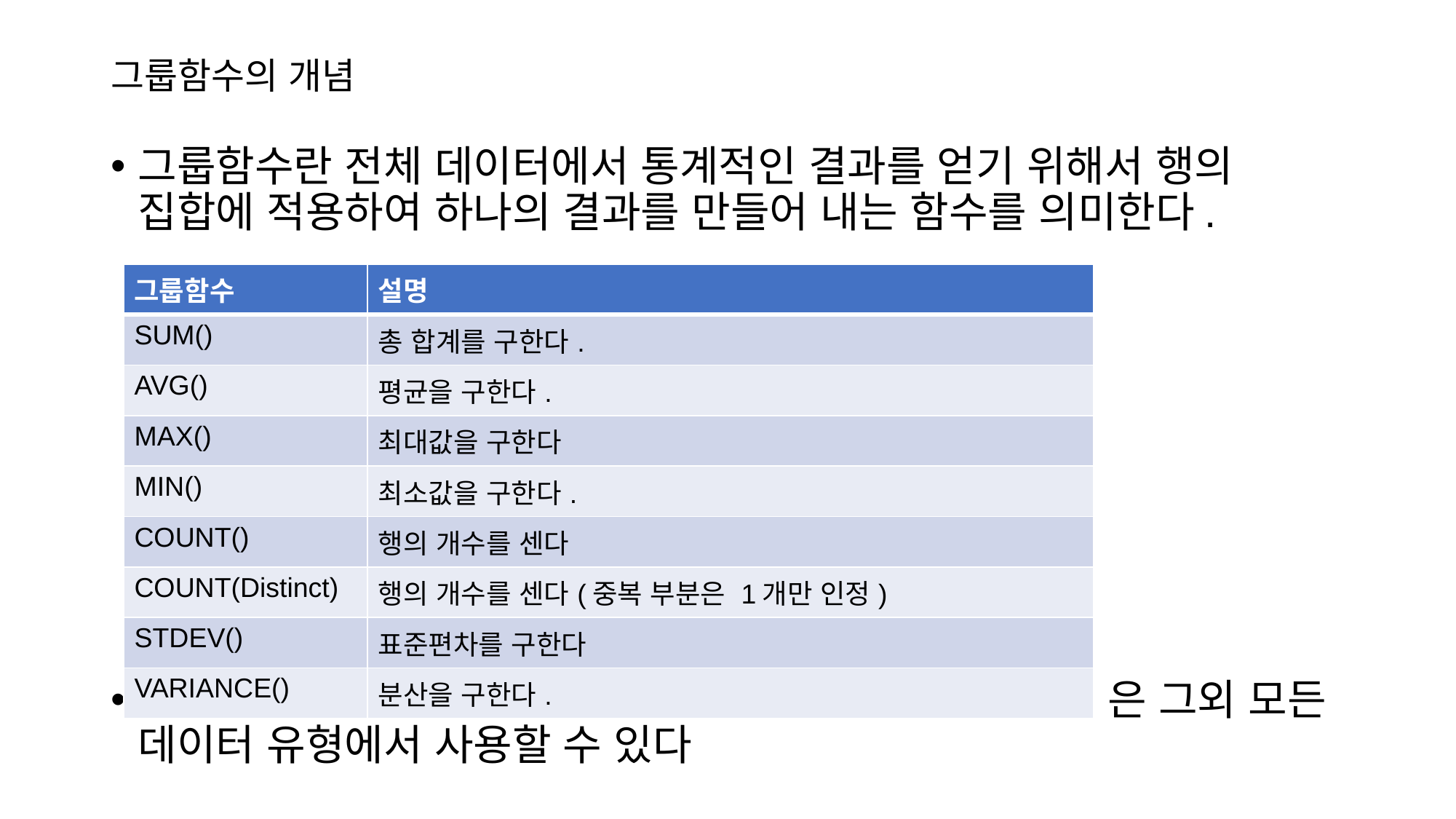

# 그룹함수의 개념
그룹함수란 전체 데이터에서 통계적인 결과를 얻기 위해서 행의 집합에 적용하여 하나의 결과를 만들어 내는 함수를 의미한다.

그룹함수는 대부분 숫자형에 적용하지만 MAX와 MIN은 그외 모든 데이터 유형에서 사용할 수 있다
| 그룹함수 | 설명 |
| --- | --- |
| SUM() | 총 합계를 구한다. |
| AVG() | 평균을 구한다. |
| MAX() | 최대값을 구한다 |
| MIN() | 최소값을 구한다. |
| COUNT() | 행의 개수를 센다 |
| COUNT(Distinct) | 행의 개수를 센다(중복 부분은 1개만 인정) |
| STDEV() | 표준편차를 구한다 |
| VARIANCE() | 분산을 구한다. |